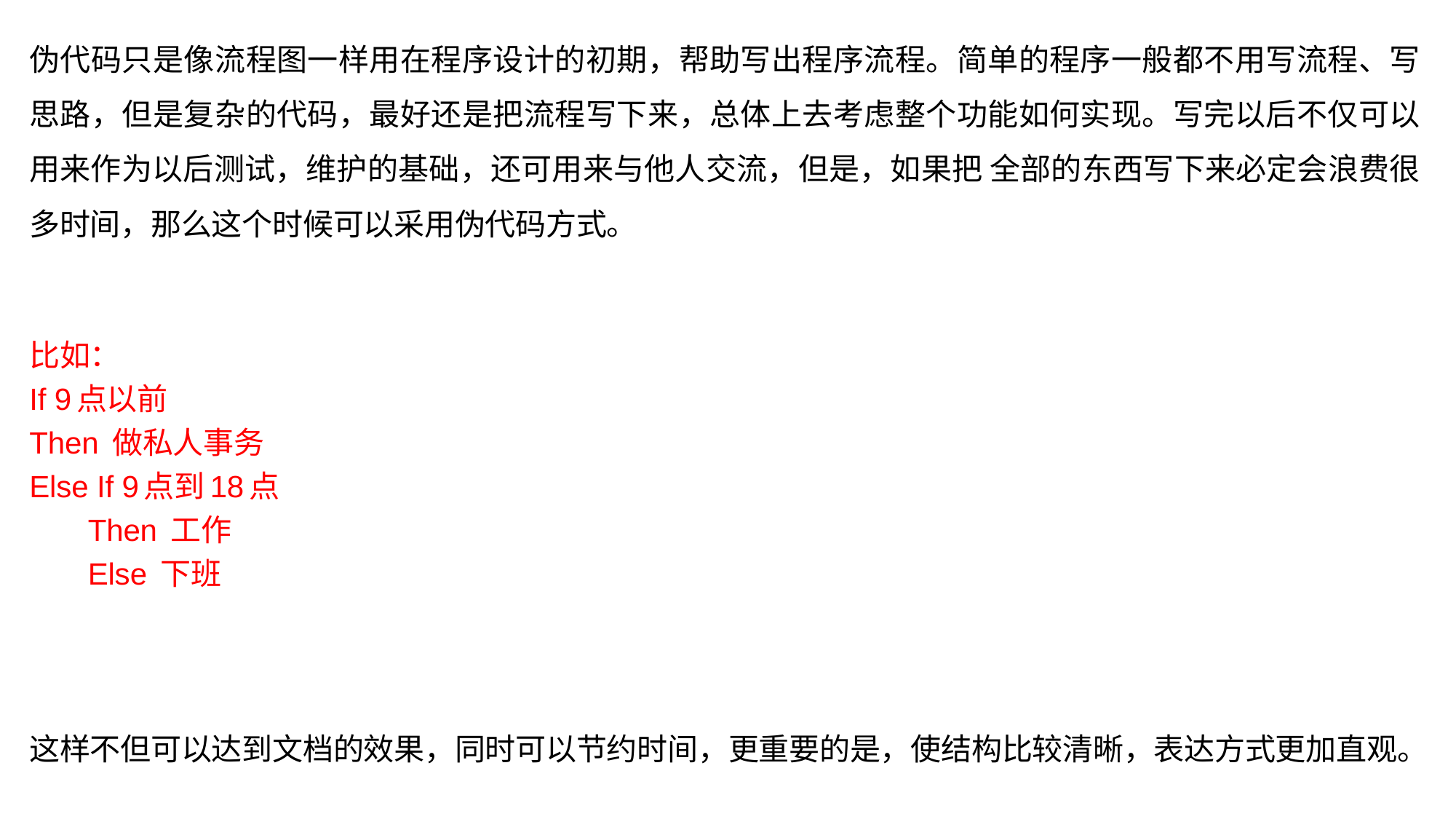

伪代码只是像流程图一样用在程序设计的初期，帮助写出程序流程。简单的程序一般都不用写流程、写思路，但是复杂的代码，最好还是把流程写下来，总体上去考虑整个功能如何实现。写完以后不仅可以用来作为以后测试，维护的基础，还可用来与他人交流，但是，如果把 全部的东西写下来必定会浪费很多时间，那么这个时候可以采用伪代码方式。

比如：
If 9点以前
Then 做私人事务
Else If 9点到18点
       Then 工作
       Else 下班

这样不但可以达到文档的效果，同时可以节约时间，更重要的是，使结构比较清晰，表达方式更加直观。